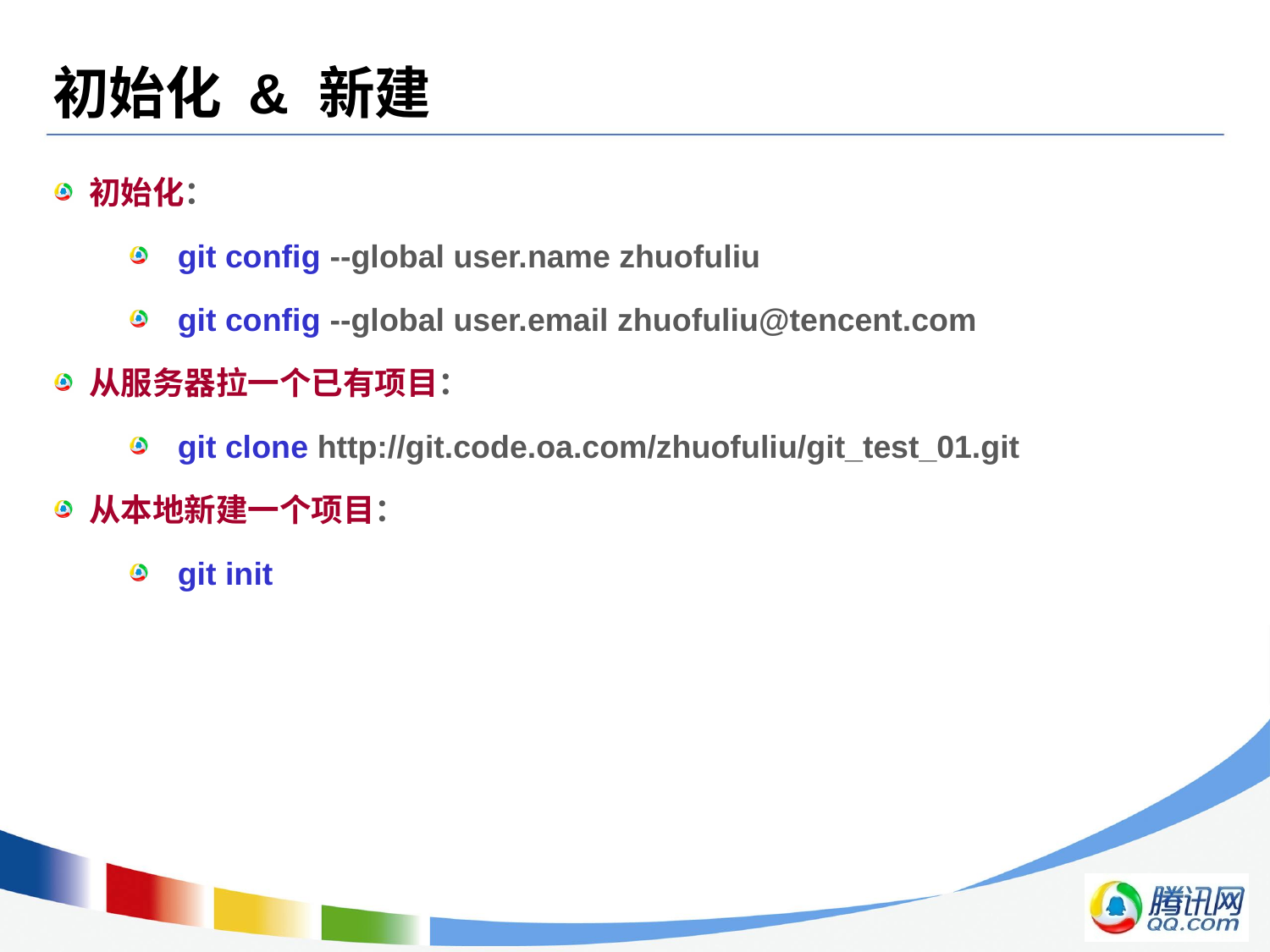

# 初始化 & 新建
初始化：
git config --global user.name zhuofuliu
git config --global user.email zhuofuliu@tencent.com
从服务器拉一个已有项目：
git clone http://git.code.oa.com/zhuofuliu/git_test_01.git
从本地新建一个项目：
git init